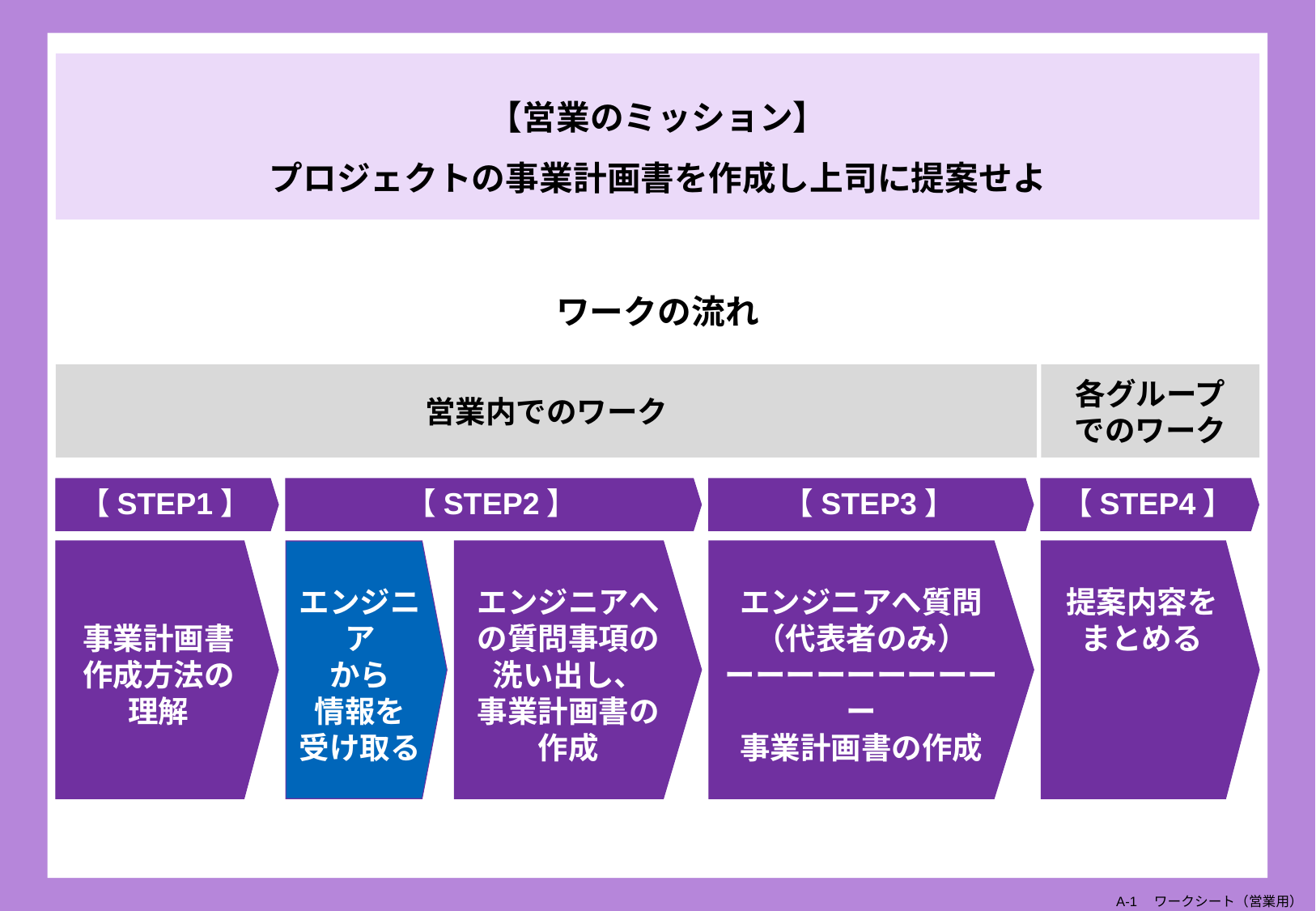

【営業のミッション】
プロジェクトの事業計画書を作成し上司に提案せよ
# ワークの流れ
営業内でのワーク
各グループ
でのワーク
【STEP1】
【STEP2】
【STEP3】
【STEP4】

事業計画書作成方法の
理解

エンジニア
から
情報を
受け取る

エンジニアへの質問事項の
洗い出し、
事業計画書の
作成

エンジニアへ質問
（代表者のみ）
ーーーーーーーーーー
事業計画書の作成

提案内容を
まとめる